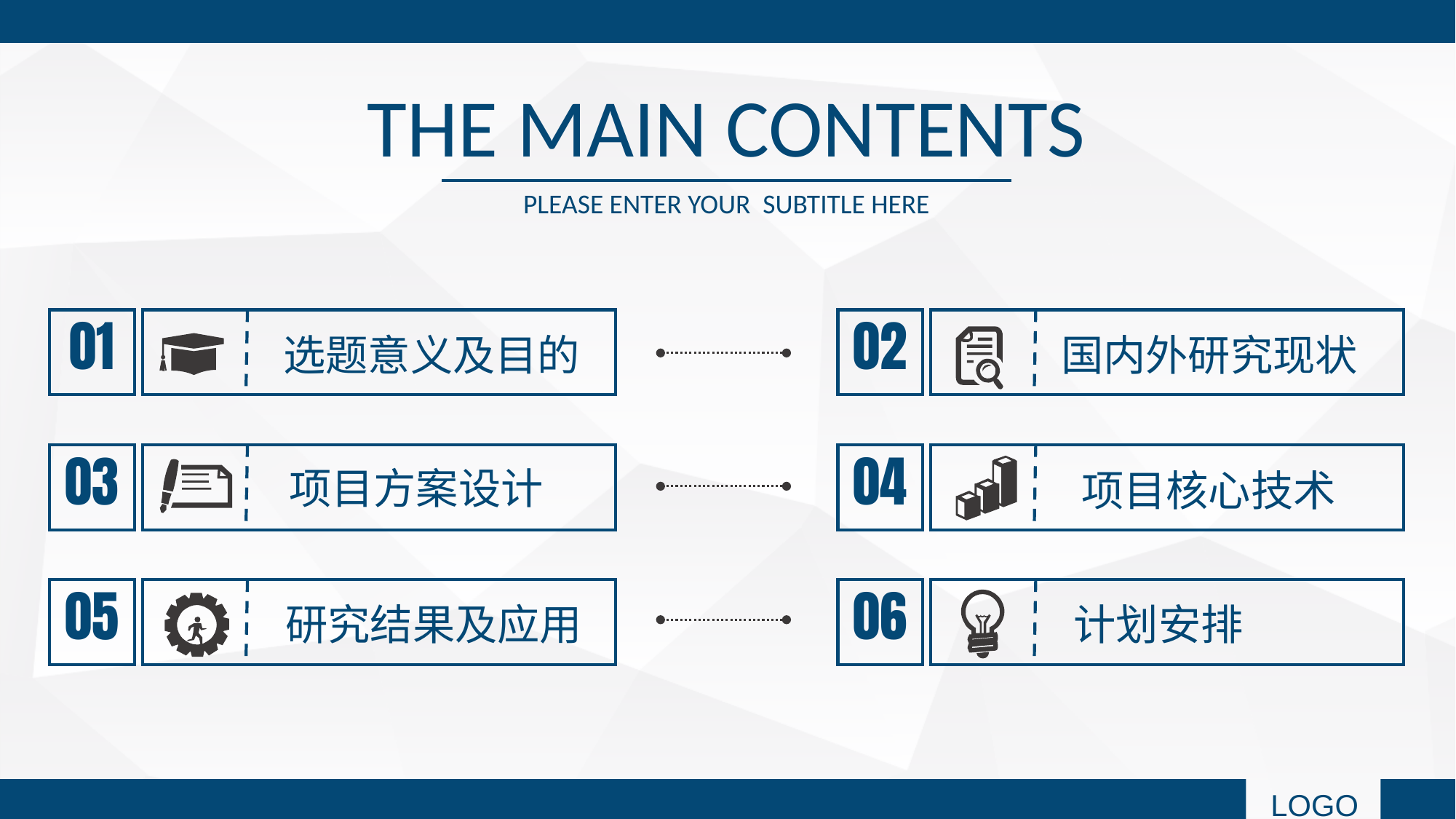

THE MAIN CONTENTS
PLEASE ENTER YOUR  SUBTITLE HERE
01

选题意义及目的

02

 国内外研究现状

03

项目核心技术

04

项目方案设计

05

研究结果及应用

06

计划安排

LOGO